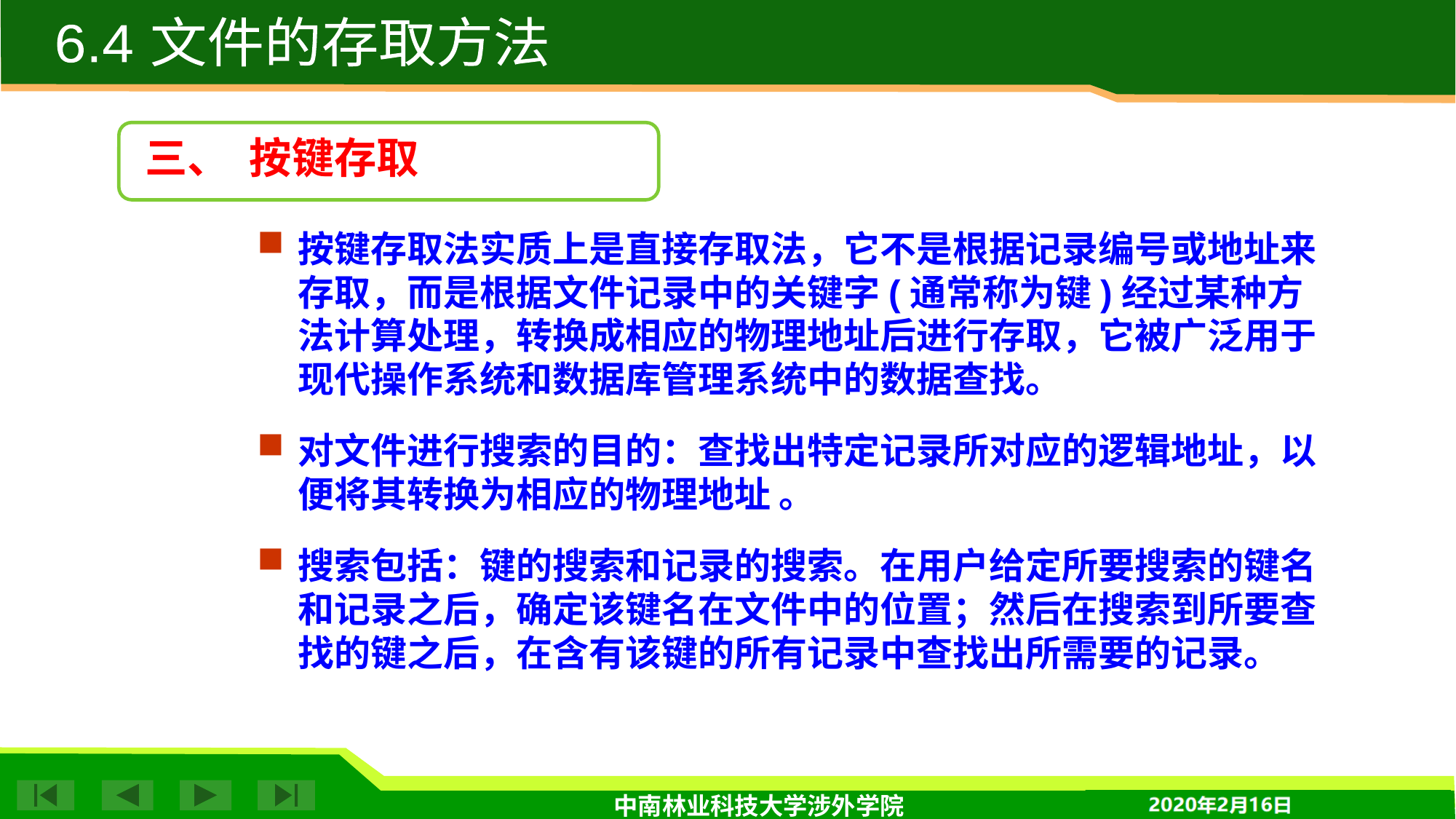

6.4 文件的存取方法

三、  按键存取
按键存取法实质上是直接存取法，它不是根据记录编号或地址来存取，而是根据文件记录中的关键字(通常称为键)经过某种方法计算处理，转换成相应的物理地址后进行存取，它被广泛用于现代操作系统和数据库管理系统中的数据查找。
对文件进行搜索的目的：查找出特定记录所对应的逻辑地址，以便将其转换为相应的物理地址 。
搜索包括：键的搜索和记录的搜索。在用户给定所要搜索的键名和记录之后，确定该键名在文件中的位置；然后在搜索到所要查找的键之后，在含有该键的所有记录中查找出所需要的记录。